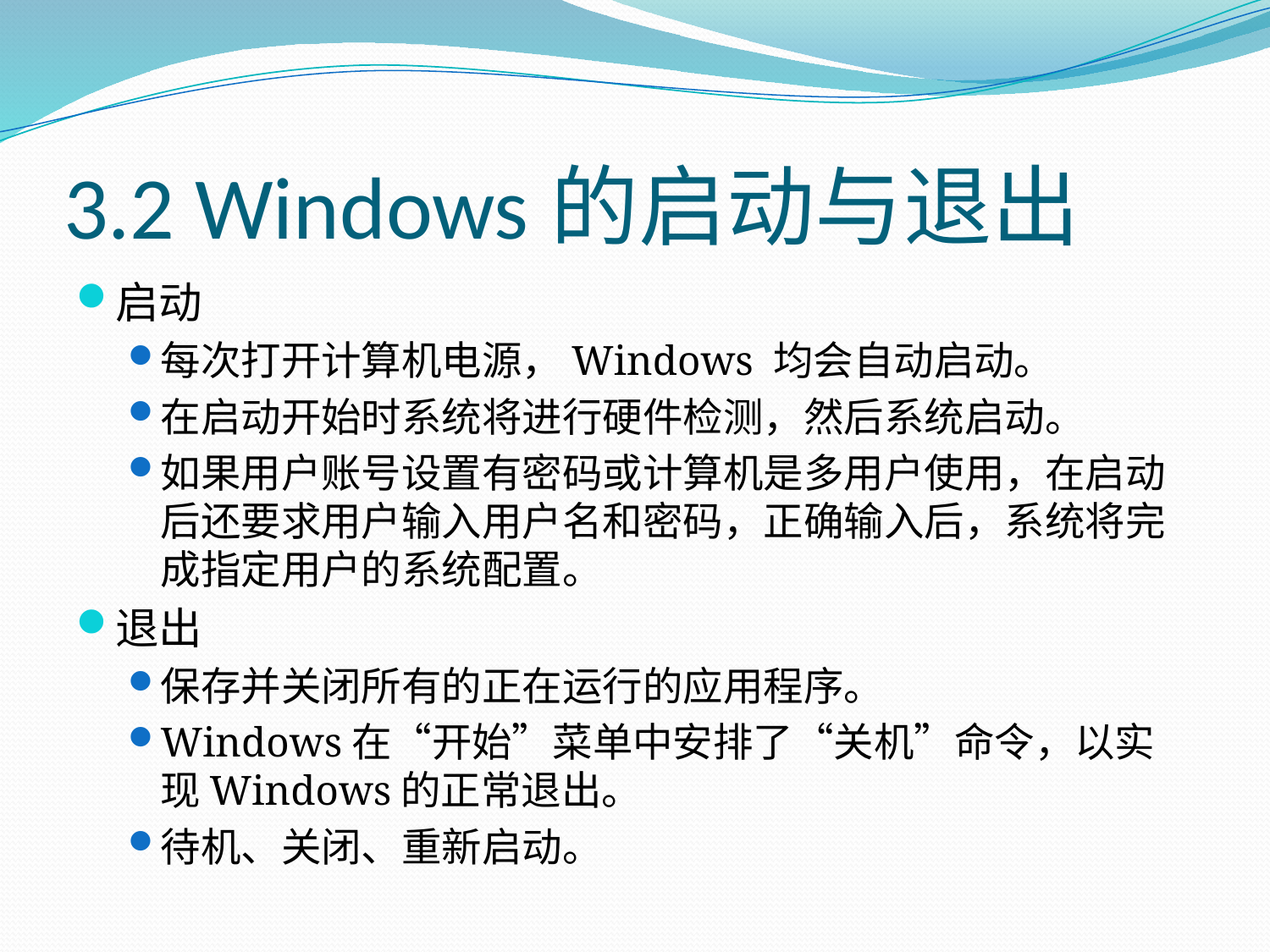

# 3.2 Windows的启动与退出
启动
每次打开计算机电源，Windows 均会自动启动。
在启动开始时系统将进行硬件检测，然后系统启动。
如果用户账号设置有密码或计算机是多用户使用，在启动后还要求用户输入用户名和密码，正确输入后，系统将完成指定用户的系统配置。
退出
保存并关闭所有的正在运行的应用程序。
Windows在“开始”菜单中安排了“关机”命令，以实现Windows的正常退出。
待机、关闭、重新启动。